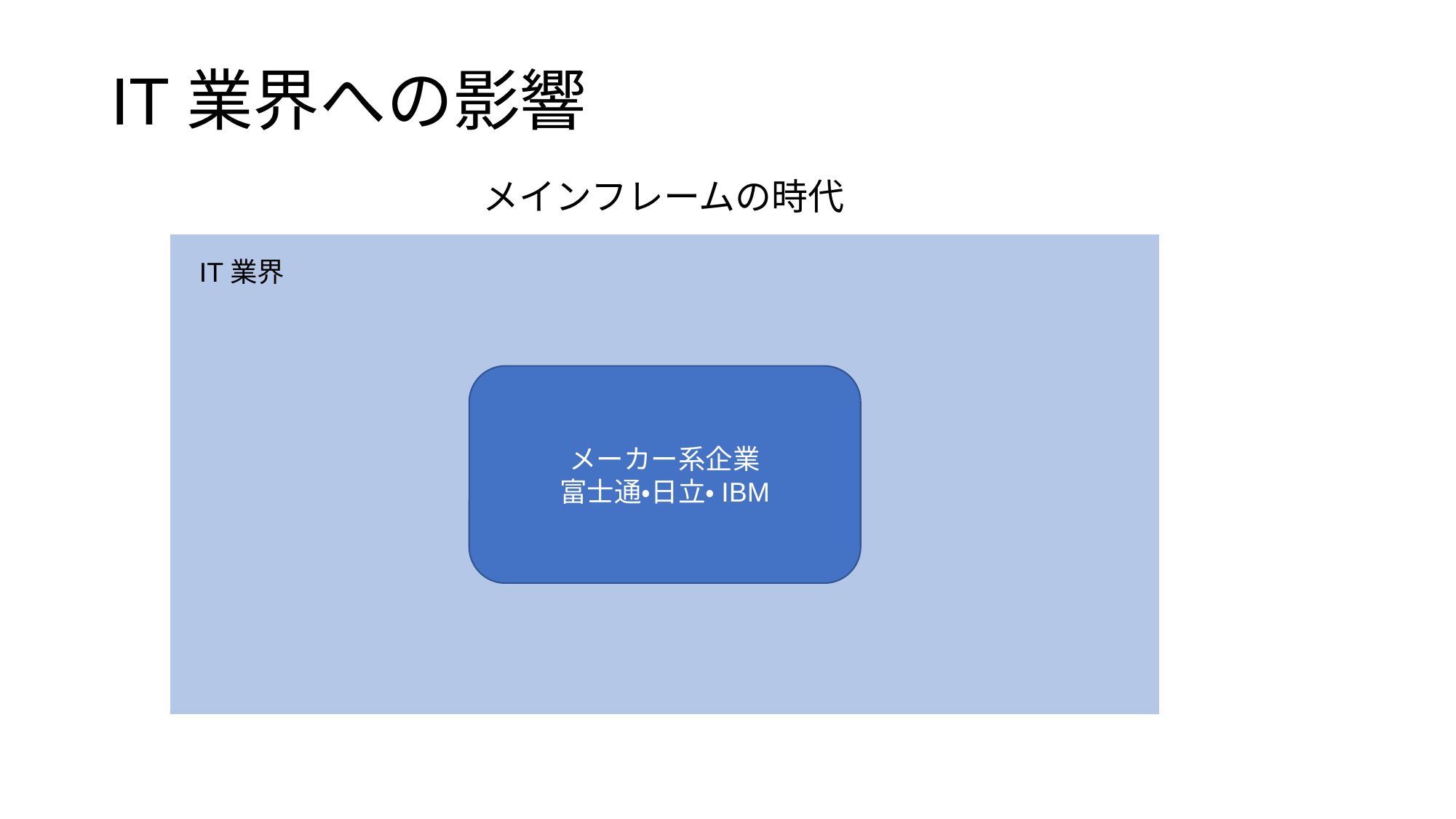

# IT業界への影響
メインフレームの時代

IT業界
メーカー系企業
富士通・日立・IBM